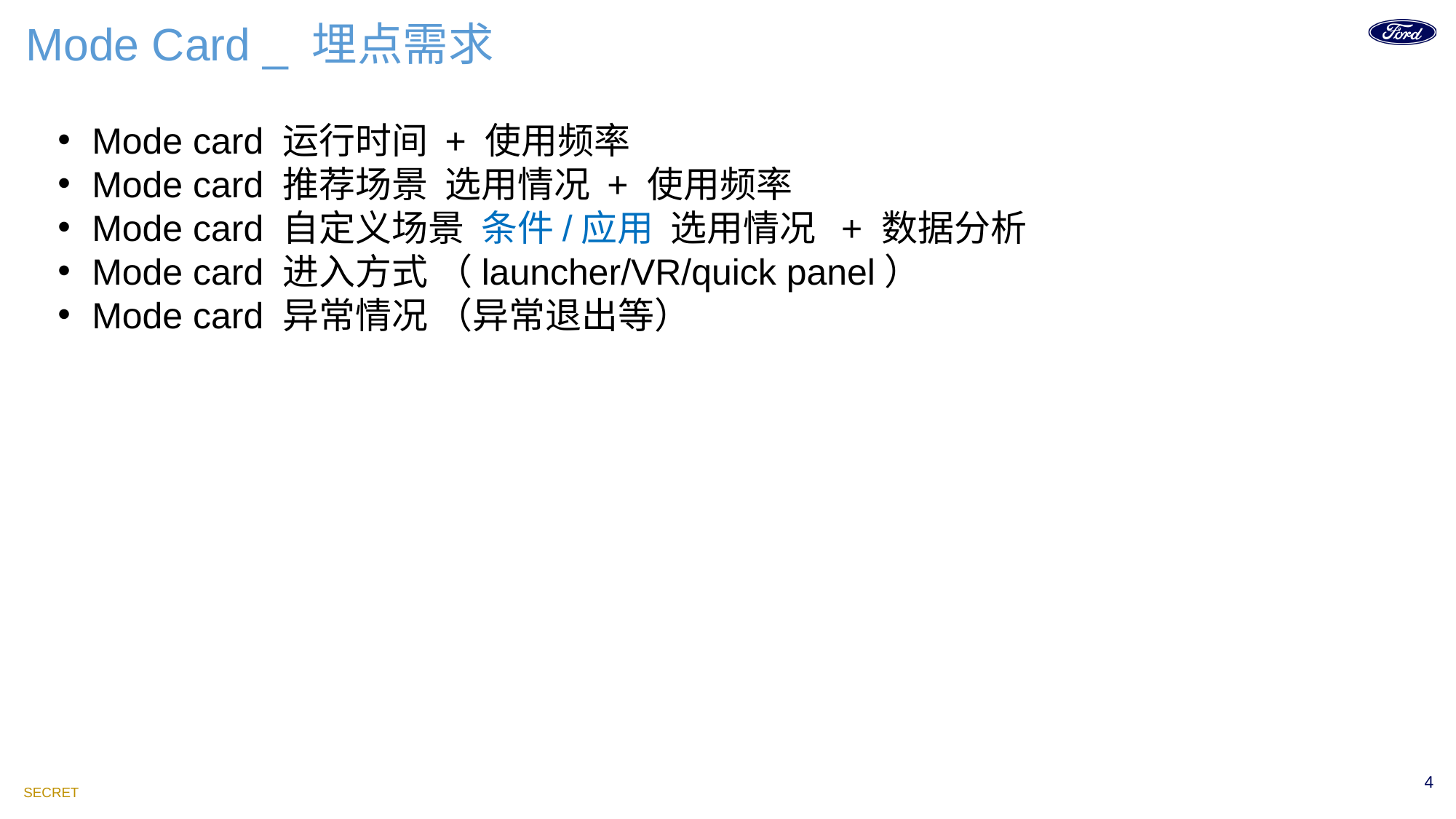

# Mode Card _ 埋点需求
Mode card 运行时间 + 使用频率
Mode card 推荐场景  选用情况 + 使用频率
Mode card 自定义场景  条件/应用  选用情况  + 数据分析
Mode card 进入方式 （launcher/VR/quick panel）
Mode card 异常情况 （异常退出等）